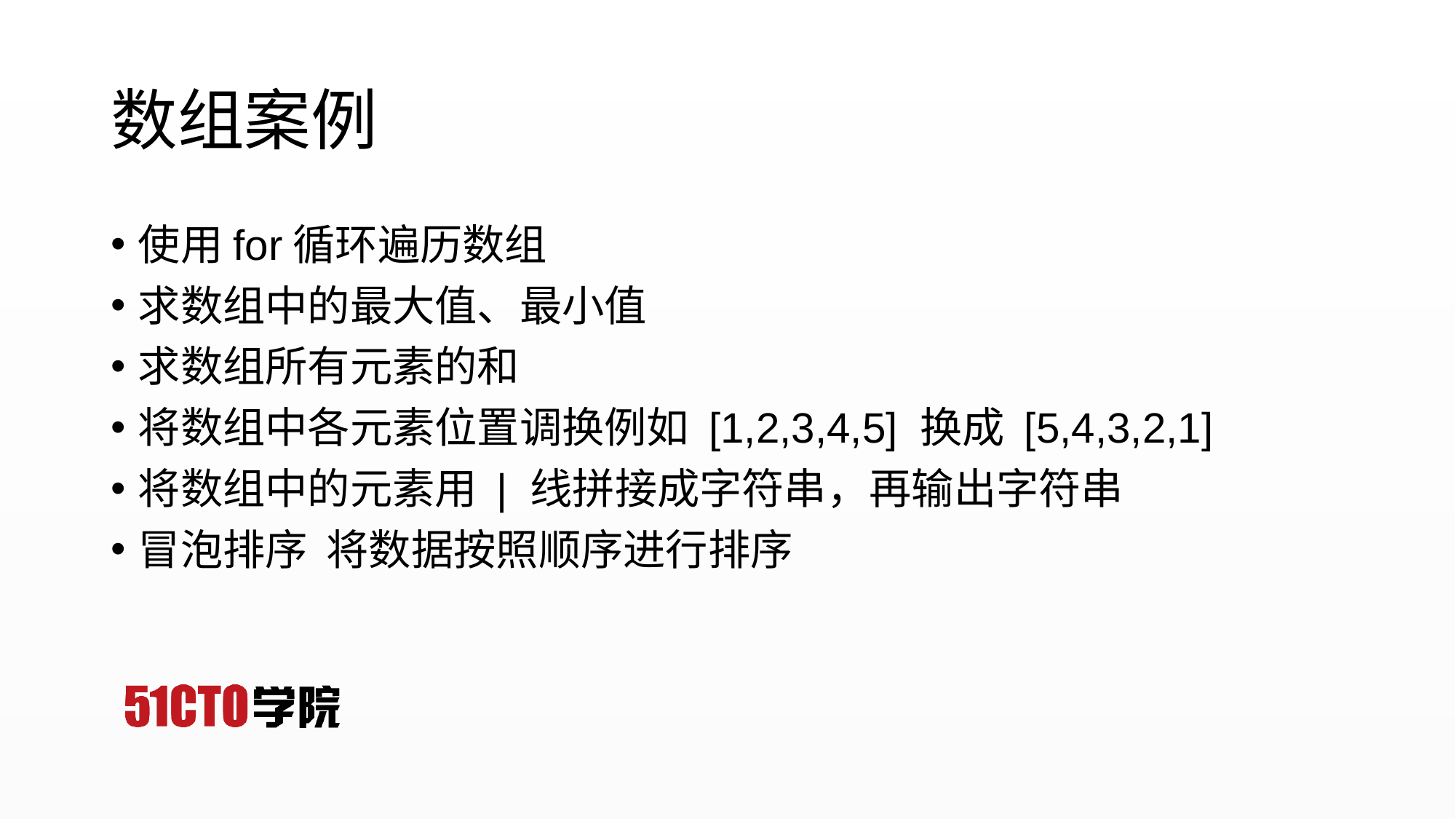

# 数组案例
使用for循环遍历数组
求数组中的最大值、最小值
求数组所有元素的和
将数组中各元素位置调换例如 [1,2,3,4,5] 换成 [5,4,3,2,1]
将数组中的元素用 | 线拼接成字符串，再输出字符串
冒泡排序  将数据按照顺序进行排序